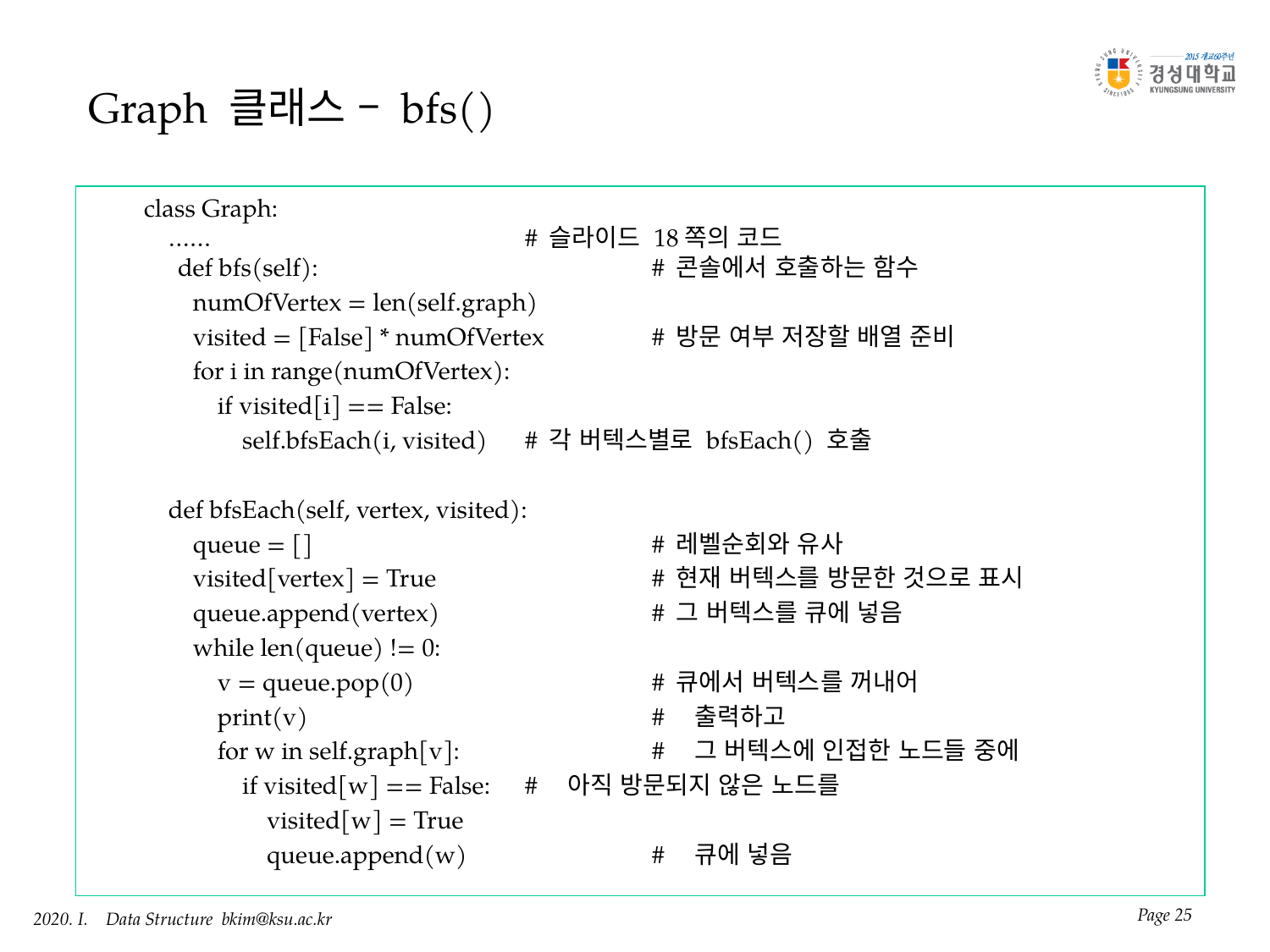

# Graph 클래스 – bfs()
class Graph:
    …… 			# 슬라이드 18쪽의 코드
    def bfs(self):			# 콘솔에서 호출하는 함수
        numOfVertex = len(self.graph)
        visited = [False] * numOfVertex	# 방문 여부 저장할 배열 준비
        for i in range(numOfVertex):
            if visited[i] == False:
                self.bfsEach(i, visited)	# 각 버텍스별로 bfsEach() 호출

    def bfsEach(self, vertex, visited):
        queue = []			# 레벨순회와 유사
        visited[vertex] = True		# 현재 버텍스를 방문한 것으로 표시
        queue.append(vertex)		# 그 버텍스를 큐에 넣음
        while len(queue) != 0:
            v = queue.pop(0)		# 큐에서 버텍스를 꺼내어
            print(v)			#    출력하고
            for w in self.graph[v]:		#    그 버텍스에 인접한 노드들 중에
                if visited[w] == False:	#    아직 방문되지 않은 노드를
                    visited[w] = True
                    queue.append(w)		#    큐에 넣음
Page 25